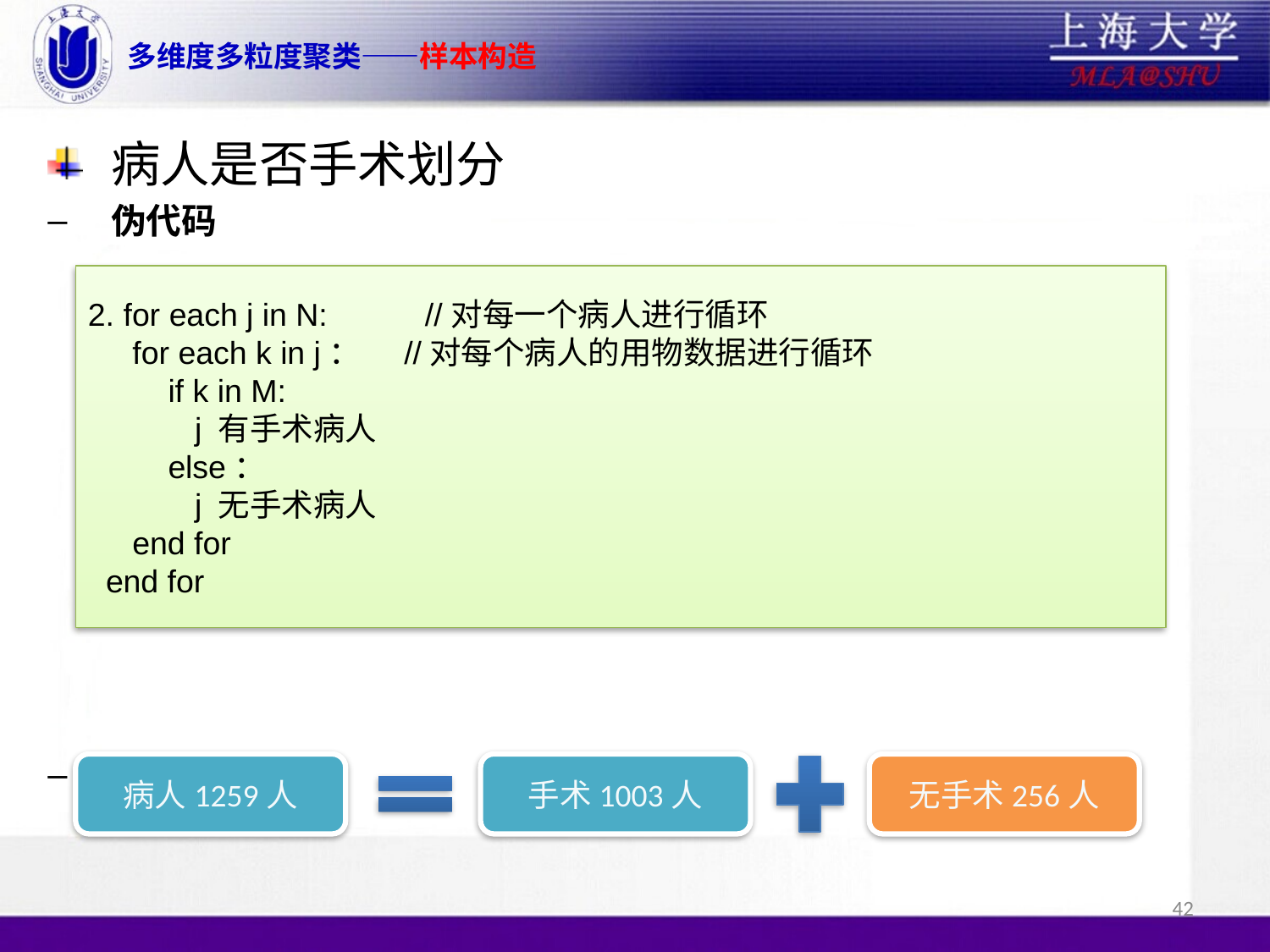

# 多维度多粒度聚类——样本构造
病人是否手术划分
伪代码

输出结果

2. for each j in N:           //对每一个病人进行循环
     for each k in j：     //对每个病人的用物数据进行循环
         if k in M:
            j 有手术病人
         else：
            j 无手术病人
     end for
  end for

病人1259人
手术1003人
无手术256人

42